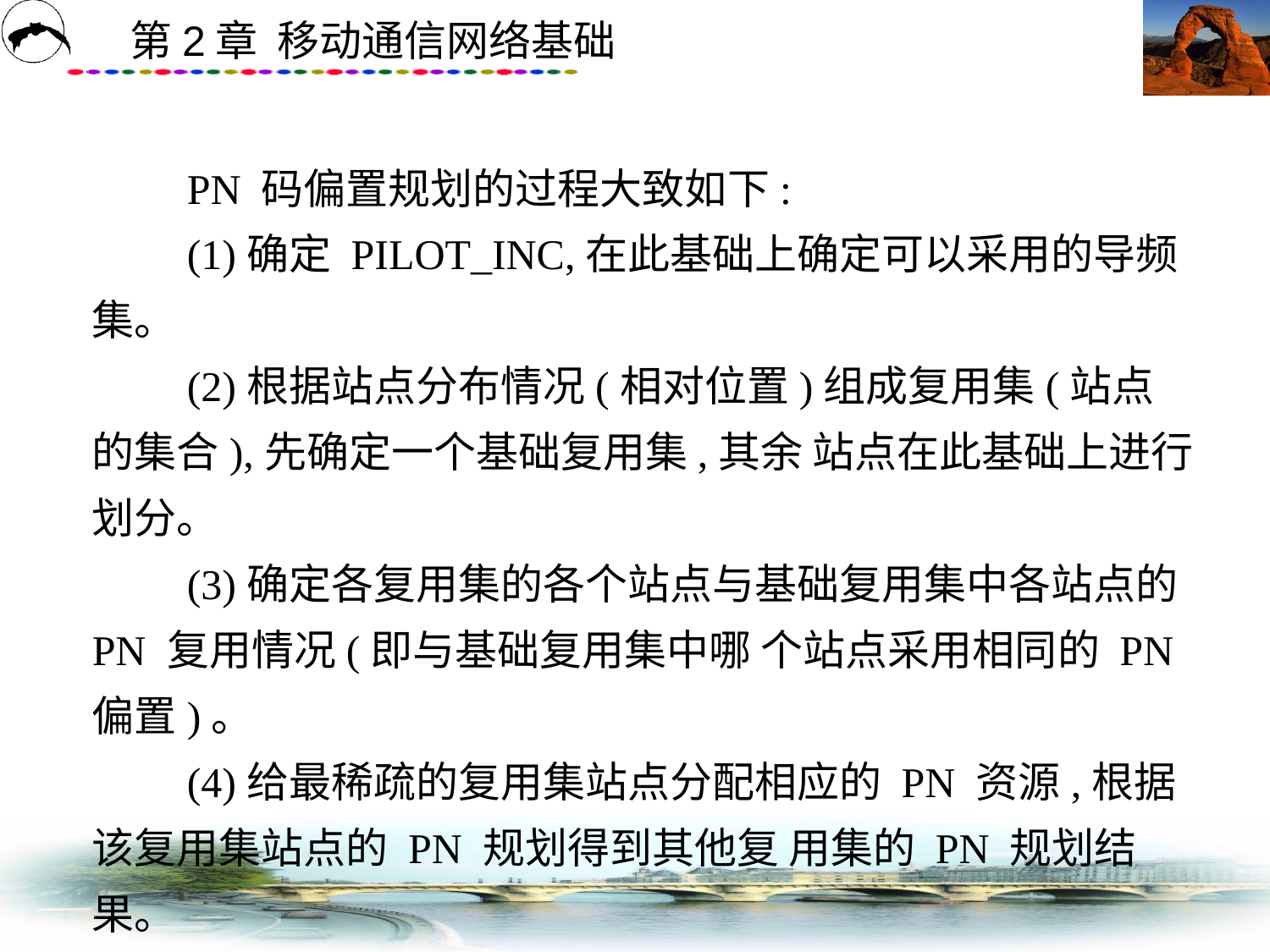

# PN 码偏置规划的过程大致如下: 　　(1)确定 PILOT_INC,在此基础上确定可以采用的导频集。 　　(2)根据站点分布情况(相对位置)组成复用集(站点的集合),先确定一个基础复用集,其余 站点在此基础上进行划分。 　　(3)确定各复用集的各个站点与基础复用集中各站点的 PN 复用情况(即与基础复用集中哪 个站点采用相同的 PN 偏置)。 　　(4)给最稀疏的复用集站点分配相应的 PN 资源,根据该复用集站点的 PN 规划得到其他复 用集的 PN 规划结果。